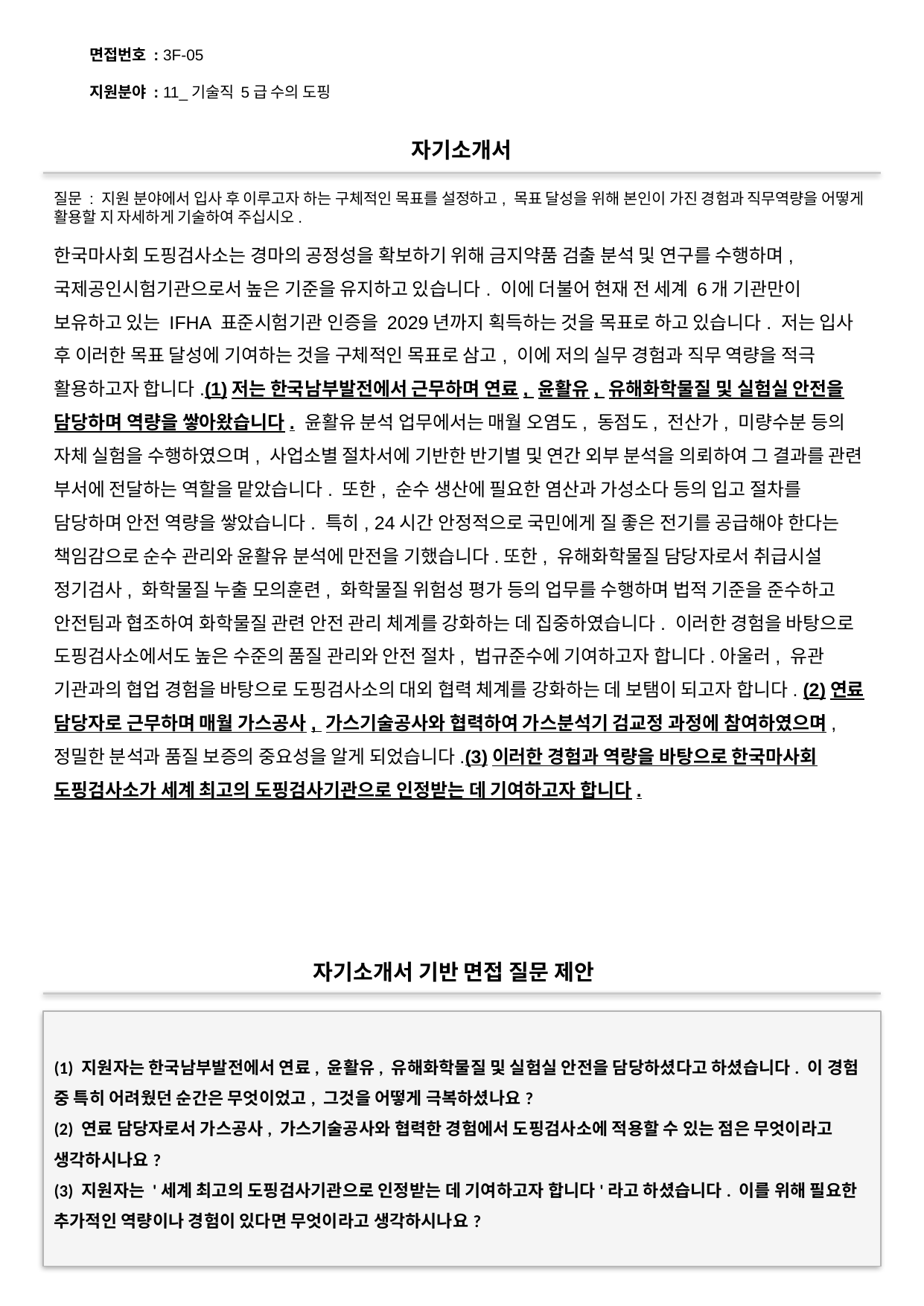

면접번호 : 3F-05

지원분야 : 11_기술직 5급 수의 도핑
#

자기소개서

질문 : 지원 분야에서 입사 후 이루고자 하는 구체적인 목표를 설정하고, 목표 달성을 위해 본인이 가진 경험과 직무역량을 어떻게 활용할 지 자세하게 기술하여 주십시오.

한국마사회 도핑검사소는 경마의 공정성을 확보하기 위해 금지약품 검출 분석 및 연구를 수행하며, 국제공인시험기관으로서 높은 기준을 유지하고 있습니다. 이에 더불어 현재 전 세계 6개 기관만이 보유하고 있는 IFHA 표준시험기관 인증을 2029년까지 획득하는 것을 목표로 하고 있습니다. 저는 입사 후 이러한 목표 달성에 기여하는 것을 구체적인 목표로 삼고, 이에 저의 실무 경험과 직무 역량을 적극 활용하고자 합니다.(1)저는 한국남부발전에서 근무하며 연료, 윤활유, 유해화학물질 및 실험실 안전을 담당하며 역량을 쌓아왔습니다. 윤활유 분석 업무에서는 매월 오염도, 동점도, 전산가, 미량수분 등의 자체 실험을 수행하였으며, 사업소별 절차서에 기반한 반기별 및 연간 외부 분석을 의뢰하여 그 결과를 관련 부서에 전달하는 역할을 맡았습니다. 또한, 순수 생산에 필요한 염산과 가성소다 등의 입고 절차를 담당하며 안전 역량을 쌓았습니다. 특히, 24시간 안정적으로 국민에게 질 좋은 전기를 공급해야 한다는 책임감으로 순수 관리와 윤활유 분석에 만전을 기했습니다.또한, 유해화학물질 담당자로서 취급시설 정기검사, 화학물질 누출 모의훈련, 화학물질 위험성 평가 등의 업무를 수행하며 법적 기준을 준수하고 안전팀과 협조하여 화학물질 관련 안전 관리 체계를 강화하는 데 집중하였습니다. 이러한 경험을 바탕으로 도핑검사소에서도 높은 수준의 품질 관리와 안전 절차, 법규준수에 기여하고자 합니다.아울러, 유관 기관과의 협업 경험을 바탕으로 도핑검사소의 대외 협력 체계를 강화하는 데 보탬이 되고자 합니다. (2)연료 담당자로 근무하며 매월 가스공사, 가스기술공사와 협력하여 가스분석기 검교정 과정에 참여하였으며, 정밀한 분석과 품질 보증의 중요성을 알게 되었습니다.(3)이러한 경험과 역량을 바탕으로 한국마사회 도핑검사소가 세계 최고의 도핑검사기관으로 인정받는 데 기여하고자 합니다.

자기소개서 기반 면접 질문 제안

(1) 지원자는 한국남부발전에서 연료, 윤활유, 유해화학물질 및 실험실 안전을 담당하셨다고 하셨습니다. 이 경험 중 특히 어려웠던 순간은 무엇이었고, 그것을 어떻게 극복하셨나요?
(2) 연료 담당자로서 가스공사, 가스기술공사와 협력한 경험에서 도핑검사소에 적용할 수 있는 점은 무엇이라고 생각하시나요?
(3) 지원자는 '세계 최고의 도핑검사기관으로 인정받는 데 기여하고자 합니다'라고 하셨습니다. 이를 위해 필요한 추가적인 역량이나 경험이 있다면 무엇이라고 생각하시나요?